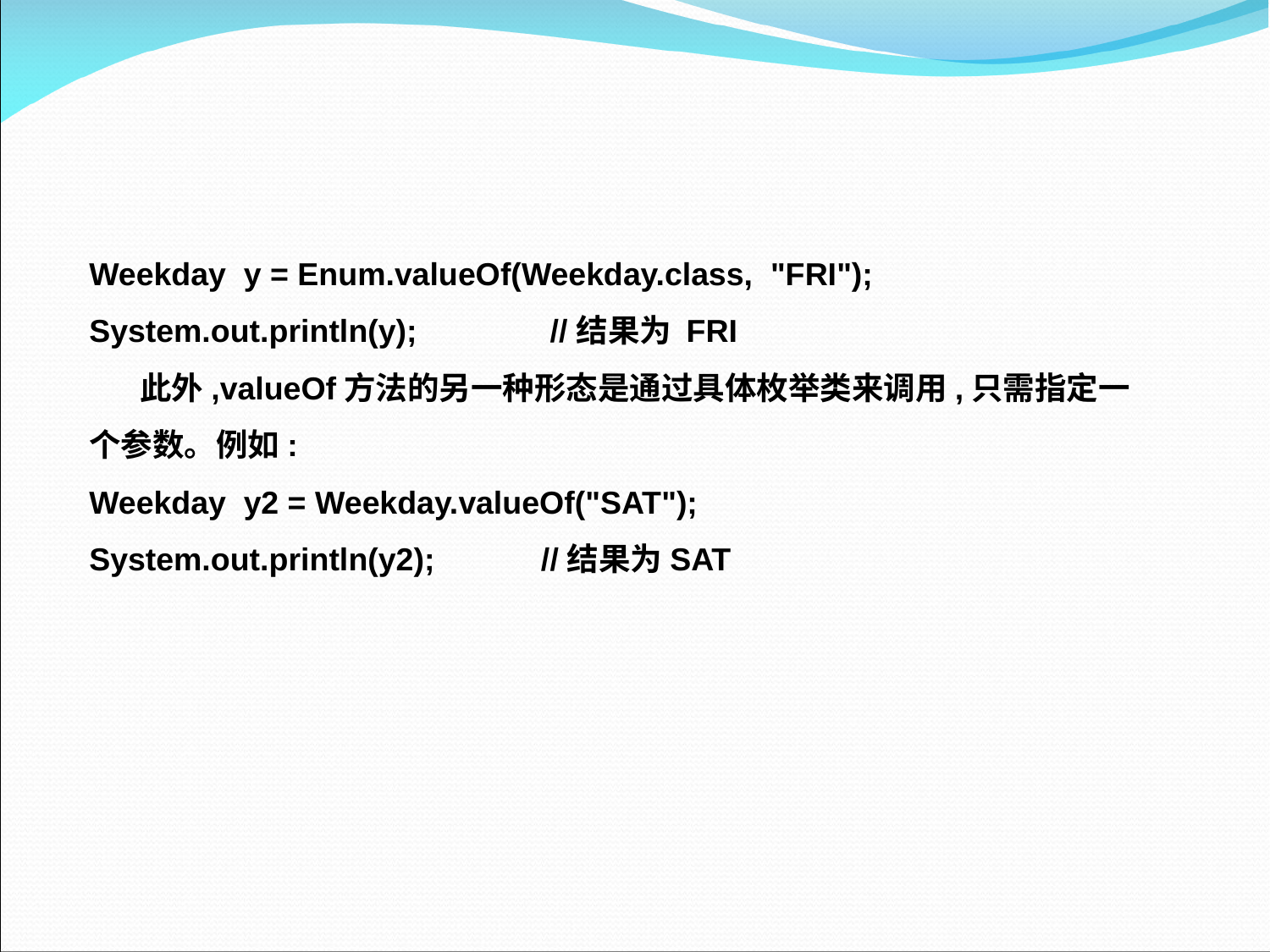

Weekday  y = Enum.valueOf(Weekday.class,  "FRI");
System.out.println(y);               //结果为 FRI
      此外,valueOf方法的另一种形态是通过具体枚举类来调用,只需指定一个参数。例如:
Weekday  y2 = Weekday.valueOf("SAT");
System.out.println(y2);            //结果为SAT